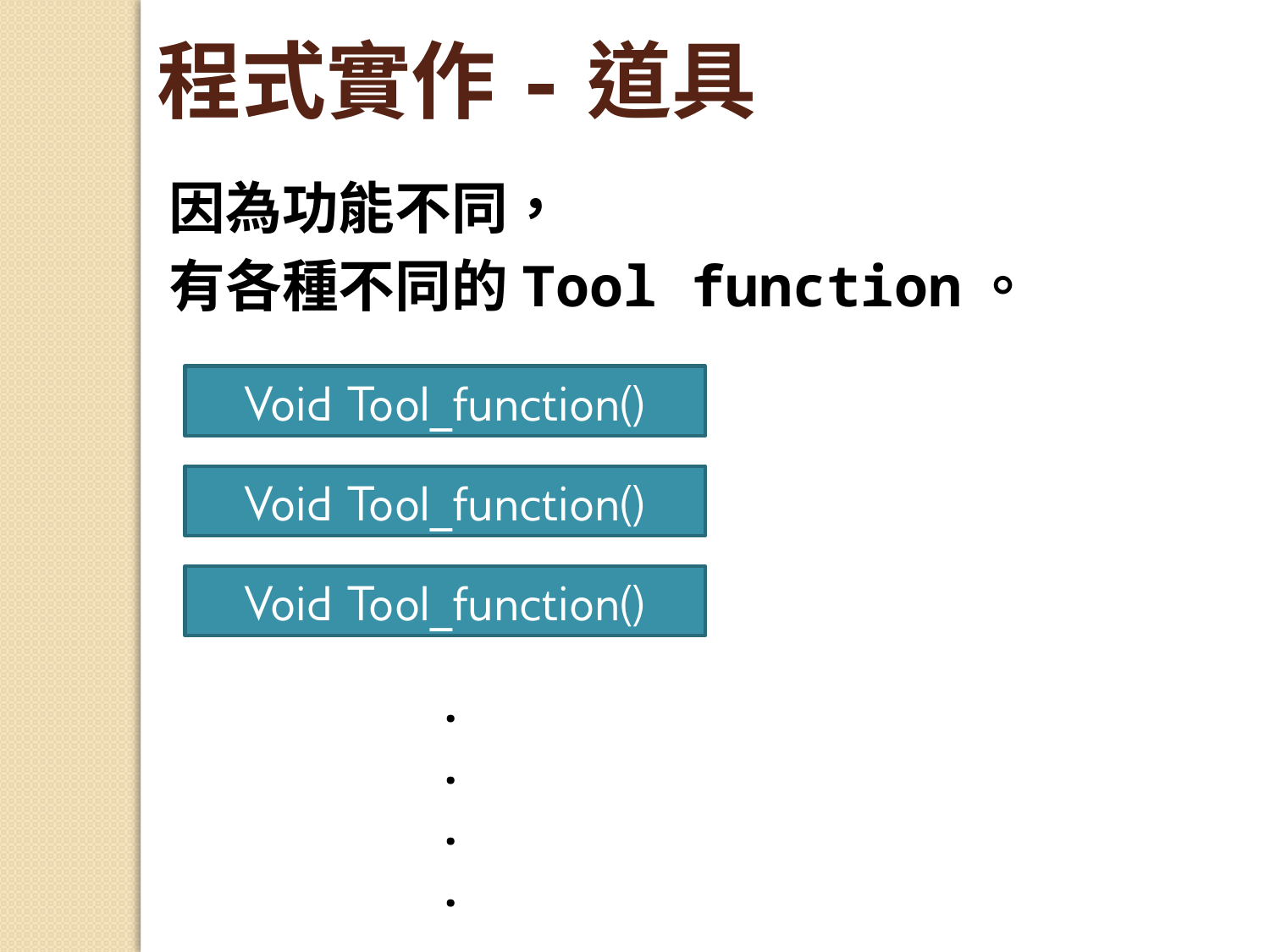

程式實作-道具
因為功能不同，
有各種不同的Tool function。
Void Tool_function()
Void Tool_function()
Void Tool_function()
.
.
.
.